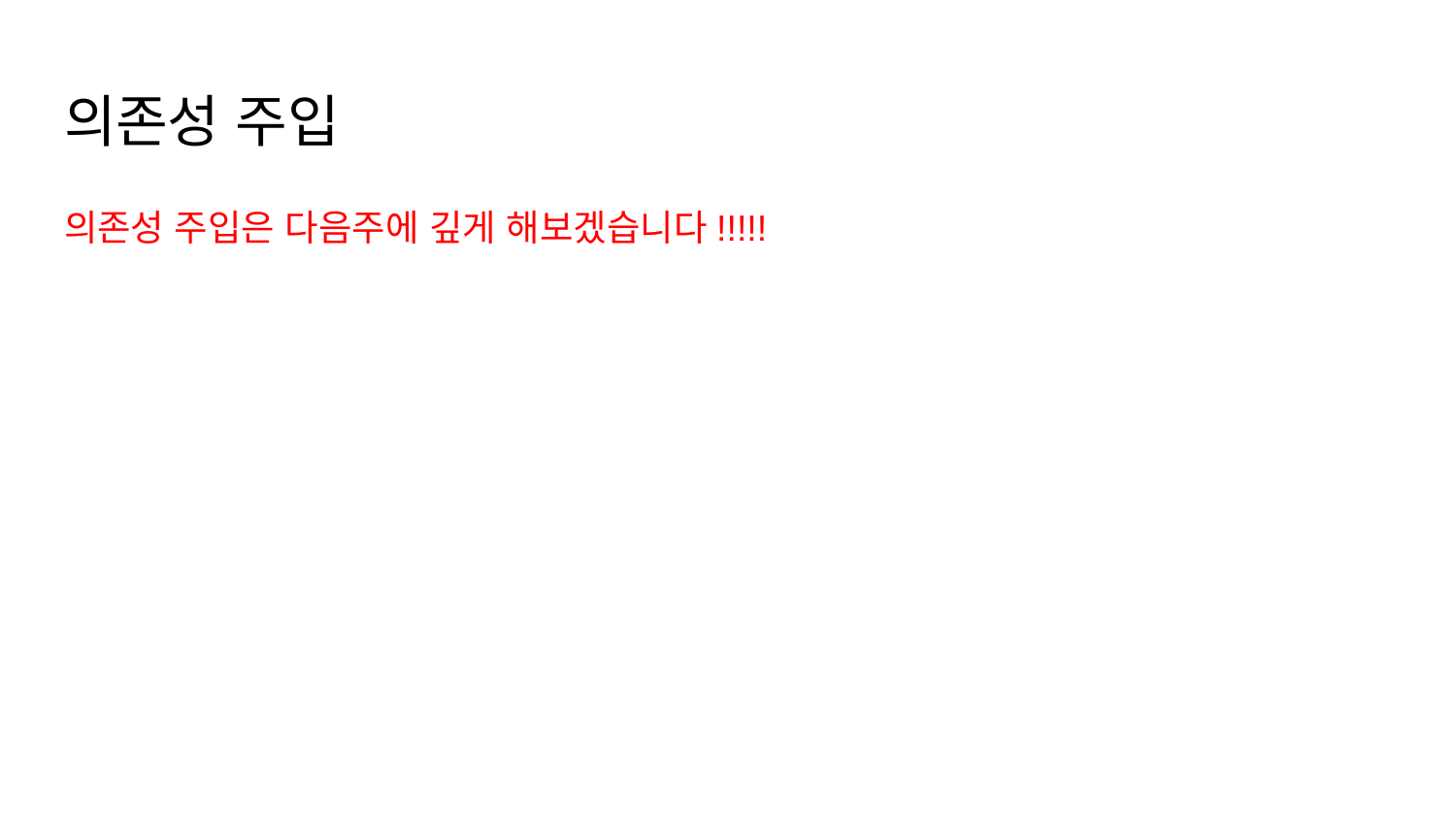

# 의존성 주입
의존성 주입은 다음주에 깊게 해보겠습니다!!!!!